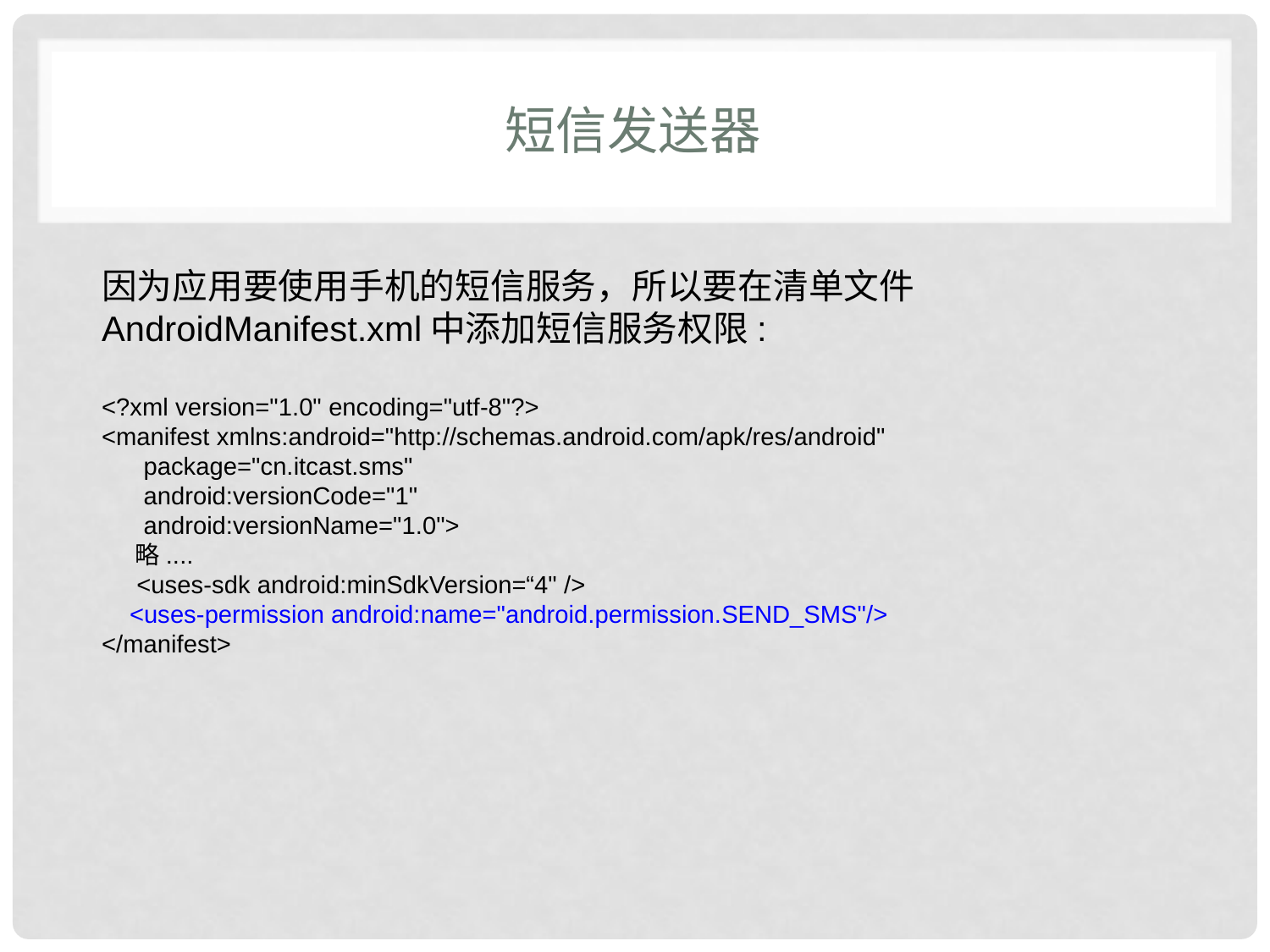

# 短信发送器
因为应用要使用手机的短信服务，所以要在清单文件AndroidManifest.xml中添加短信服务权限:

<?xml version="1.0" encoding="utf-8"?>
<manifest xmlns:android="http://schemas.android.com/apk/res/android"
      package="cn.itcast.sms"
      android:versionCode="1"
      android:versionName="1.0">
     略....
     <uses-sdk android:minSdkVersion=“4" />
    <uses-permission android:name="android.permission.SEND_SMS"/>
</manifest>